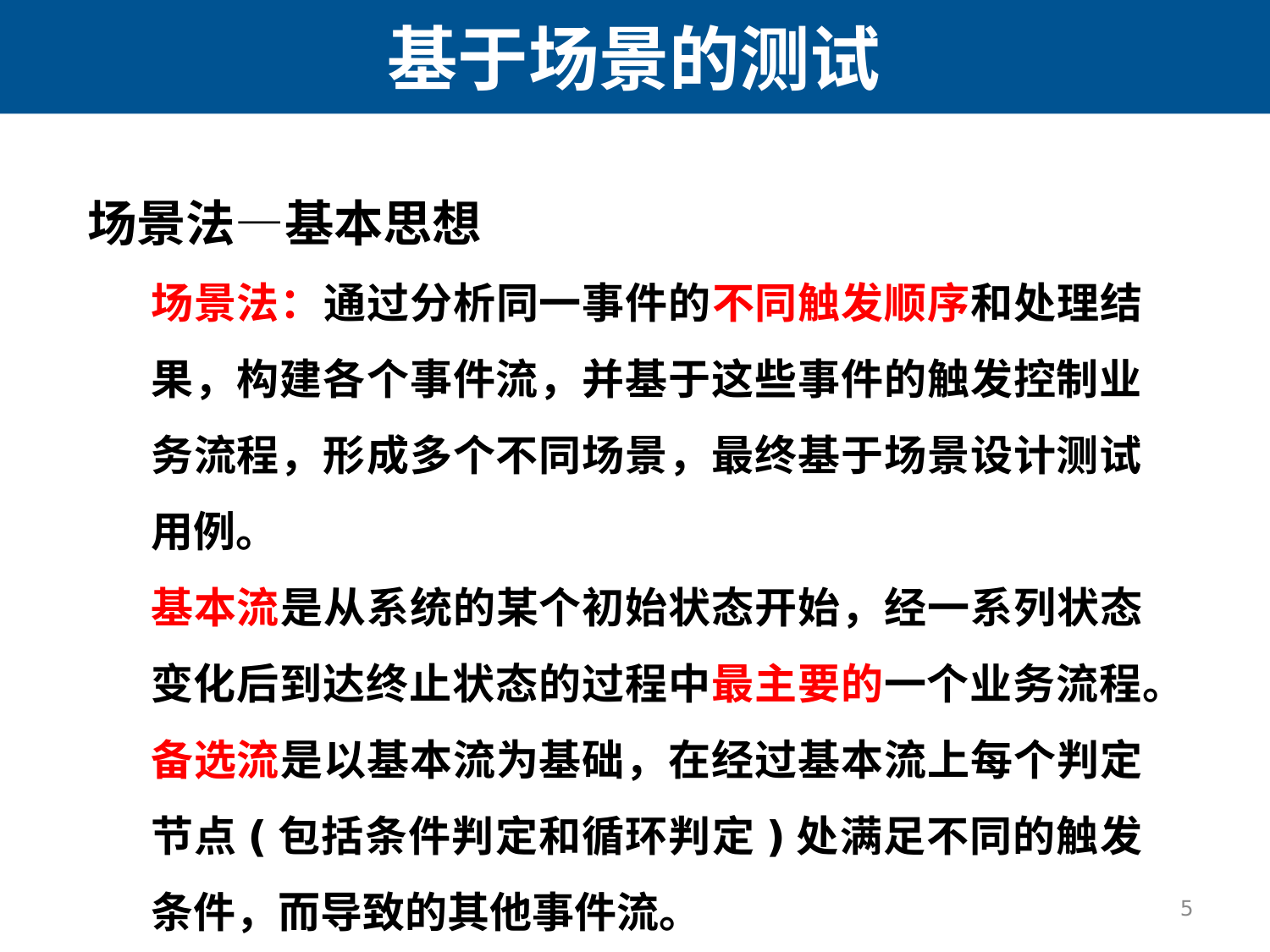

# 基于场景的测试
场景法—基本思想
场景法：通过分析同一事件的不同触发顺序和处理结果，构建各个事件流，并基于这些事件的触发控制业务流程，形成多个不同场景，最终基于场景设计测试用例。
基本流是从系统的某个初始状态开始，经一系列状态变化后到达终止状态的过程中最主要的一个业务流程。
备选流是以基本流为基础，在经过基本流上每个判定节点(包括条件判定和循环判定)处满足不同的触发条件，而导致的其他事件流。

5